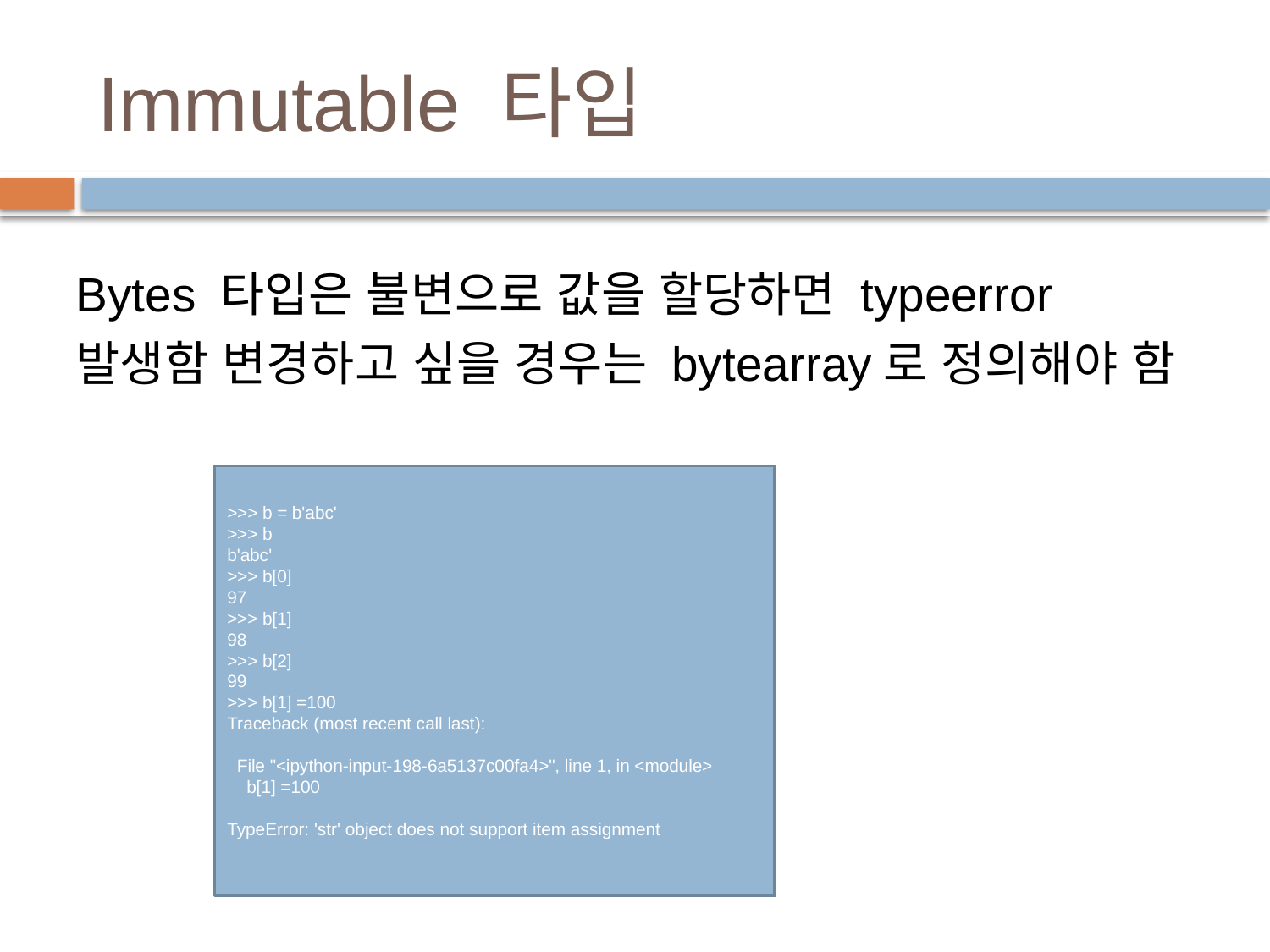

# Immutable 타입
Bytes 타입은 불변으로 값을 할당하면 typeerror 발생함 변경하고 싶을 경우는 bytearray로 정의해야 함
>>> b = b'abc'
>>> b
b'abc'
>>> b[0]
97
>>> b[1]
98
>>> b[2]
99
>>> b[1] =100
Traceback (most recent call last):

  File "<ipython-input-198-6a5137c00fa4>", line 1, in <module>
    b[1] =100

TypeError: 'str' object does not support item assignment